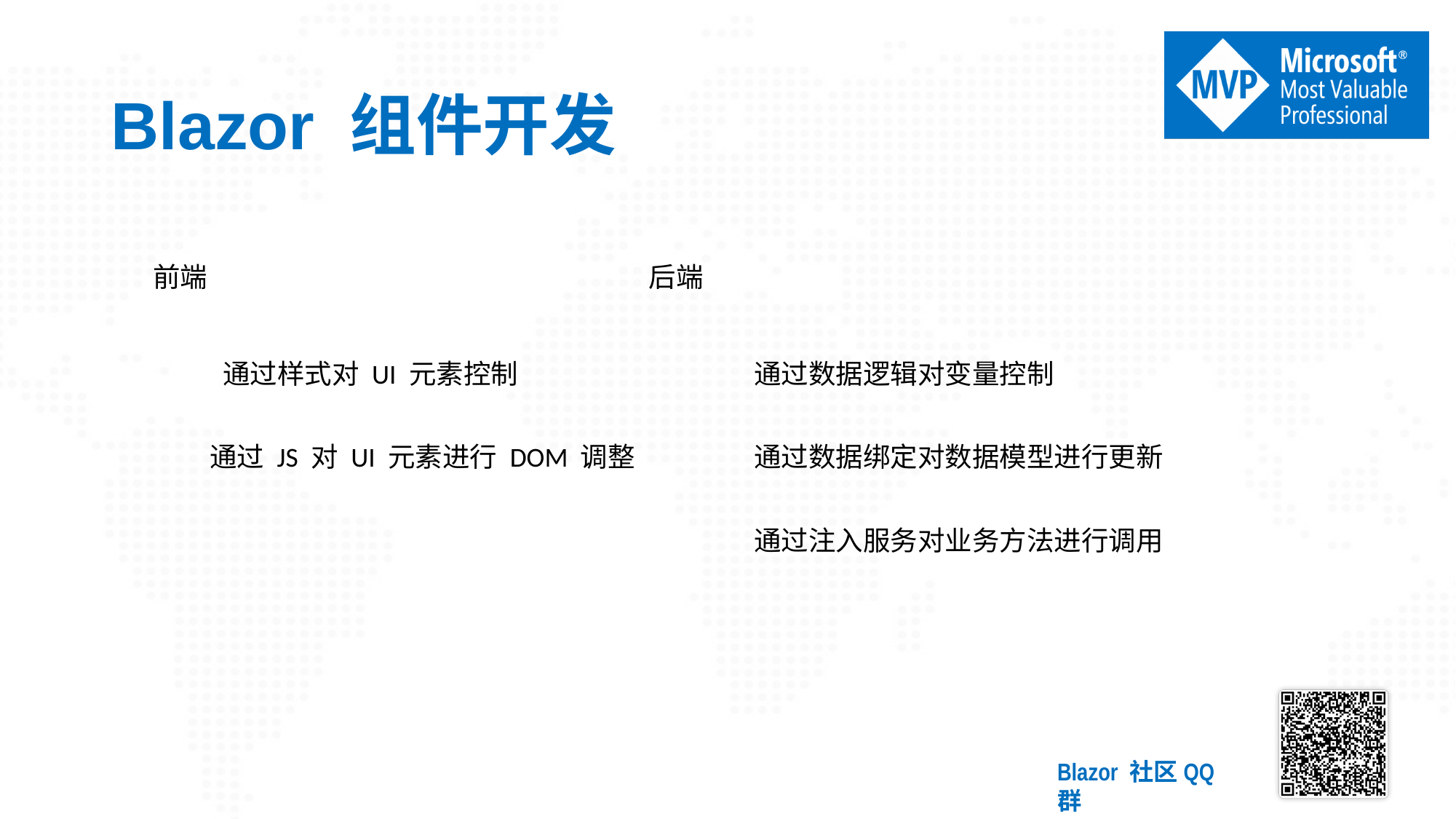

# Blazor 组件开发
前端
后端
通过样式对 UI 元素控制
通过数据逻辑对变量控制
通过 JS 对 UI 元素进行 DOM 调整
通过数据绑定对数据模型进行更新
通过注入服务对业务方法进行调用